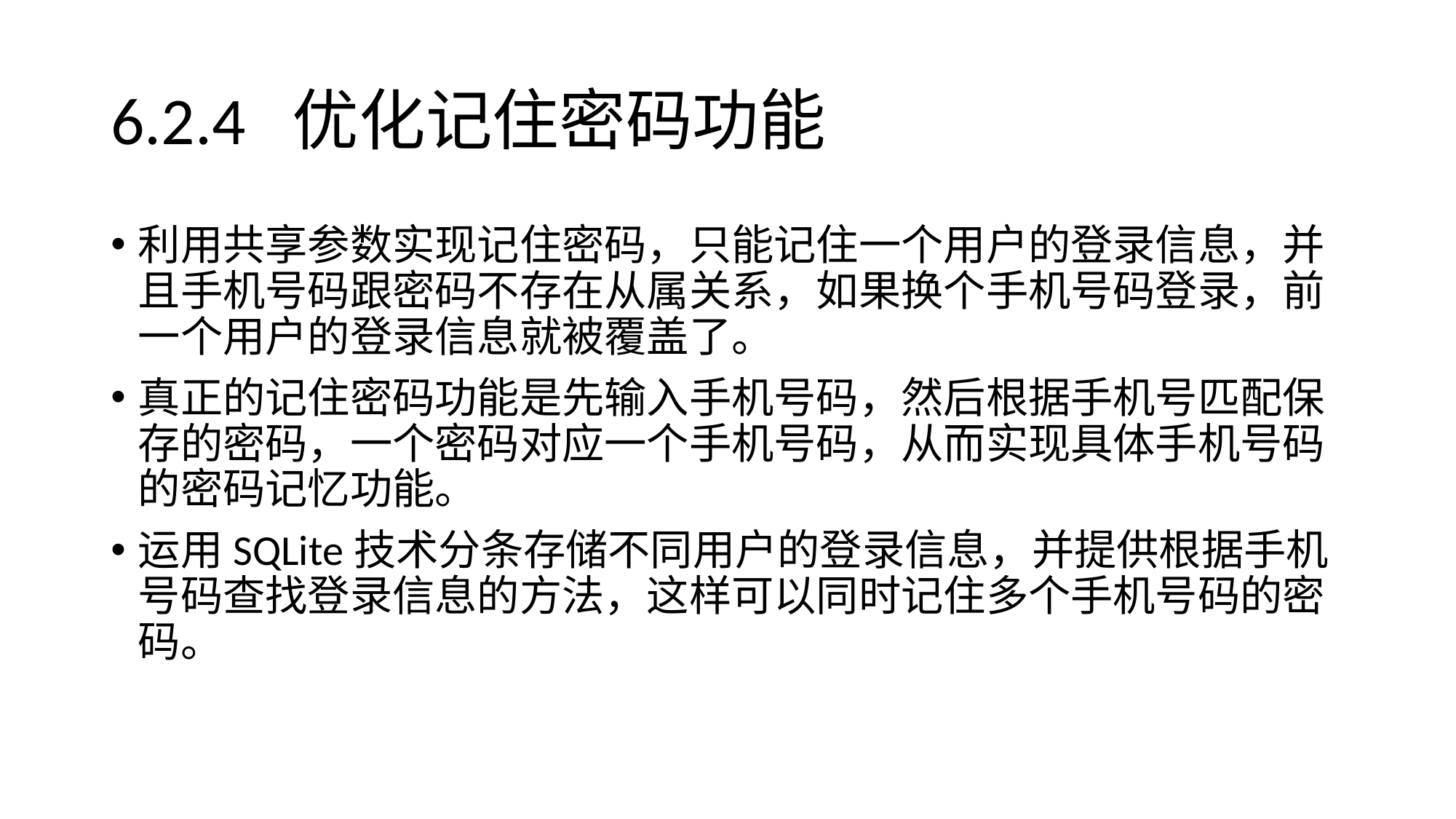

# 6.2.4  优化记住密码功能
利用共享参数实现记住密码，只能记住一个用户的登录信息，并且手机号码跟密码不存在从属关系，如果换个手机号码登录，前一个用户的登录信息就被覆盖了。
真正的记住密码功能是先输入手机号码，然后根据手机号匹配保存的密码，一个密码对应一个手机号码，从而实现具体手机号码的密码记忆功能。
运用SQLite技术分条存储不同用户的登录信息，并提供根据手机号码查找登录信息的方法，这样可以同时记住多个手机号码的密码。